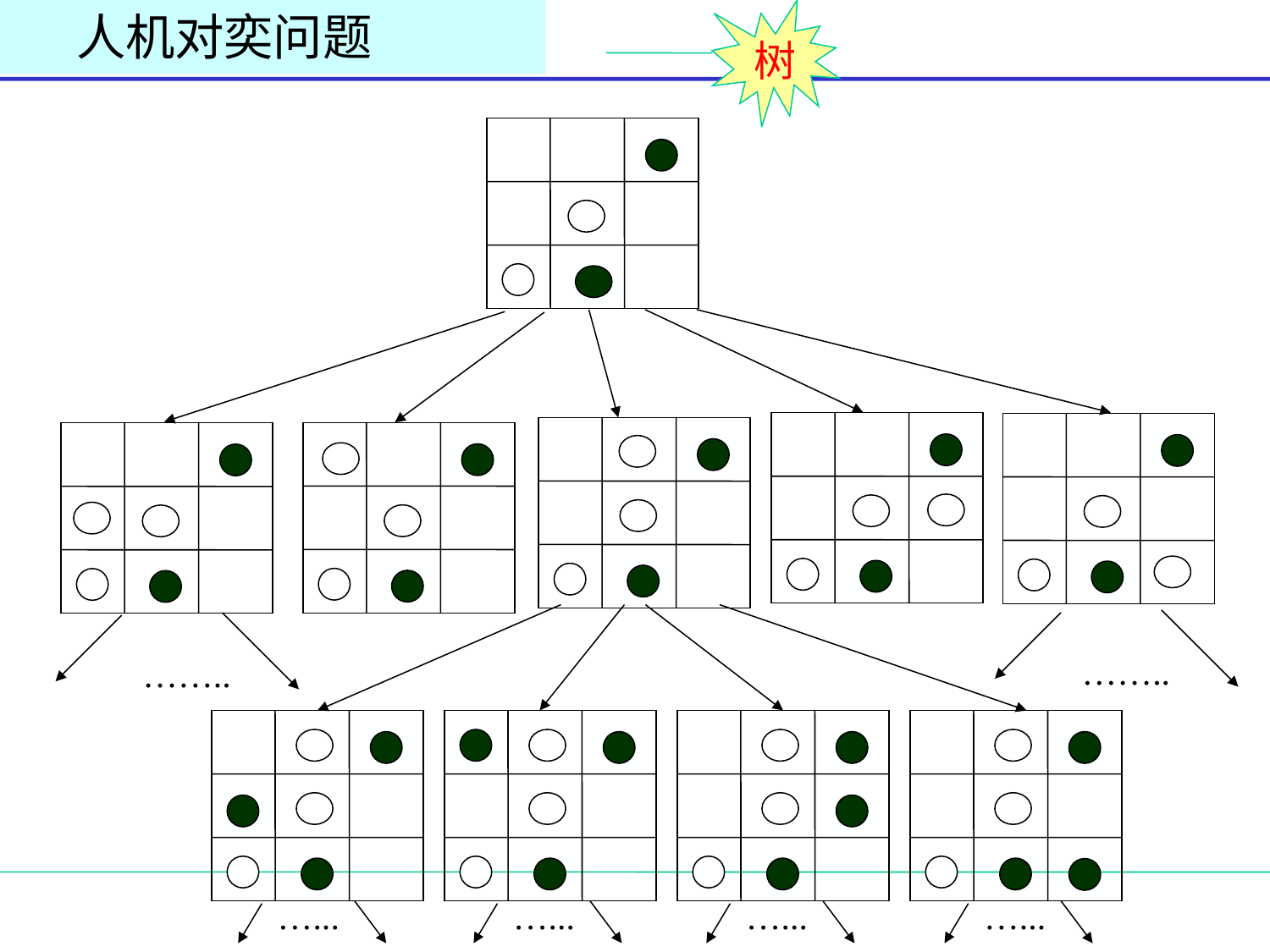

人机对奕问题
树

……..

……..
…...

…...

…...

…...